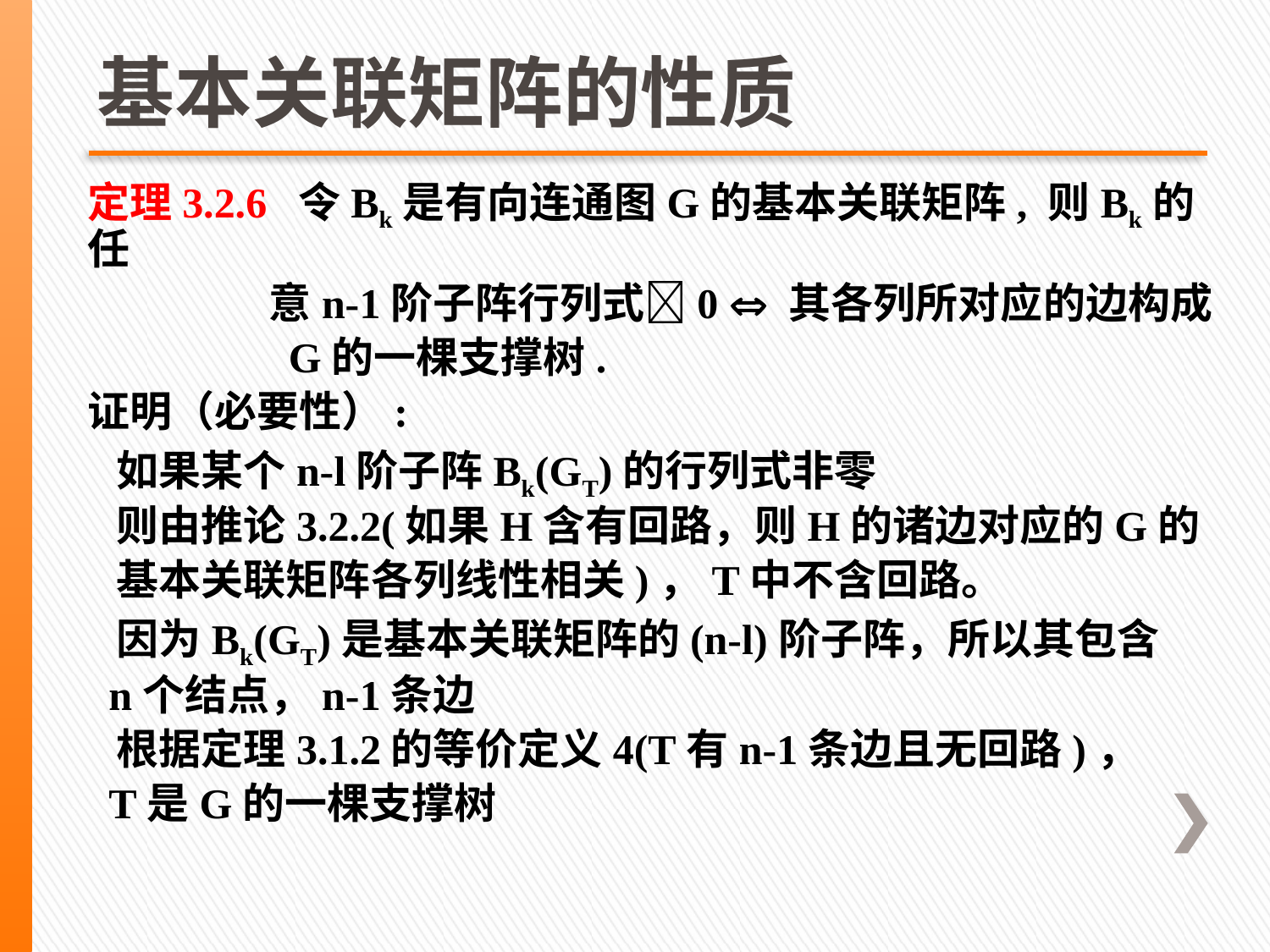

# 基本关联矩阵的性质
定理3.2.6  令Bk是有向连通图G的基本关联矩阵, 则Bk的任
                  意n-1阶子阵行列式≠0 ⇔ 其各列所对应的边构成
                   G的一棵支撑树.
证明（必要性）:
  如果某个n-l阶子阵Bk(GT)的行列式非零
  则由推论3.2.2(如果H含有回路，则H的诸边对应的G的
  基本关联矩阵各列线性相关)，T中不含回路。
  因为Bk(GT)是基本关联矩阵的(n-l)阶子阵，所以其包含
  n个结点，n-1条边
  根据定理3.1.2的等价定义4(T有n-1条边且无回路)，
  T是G的一棵支撑树